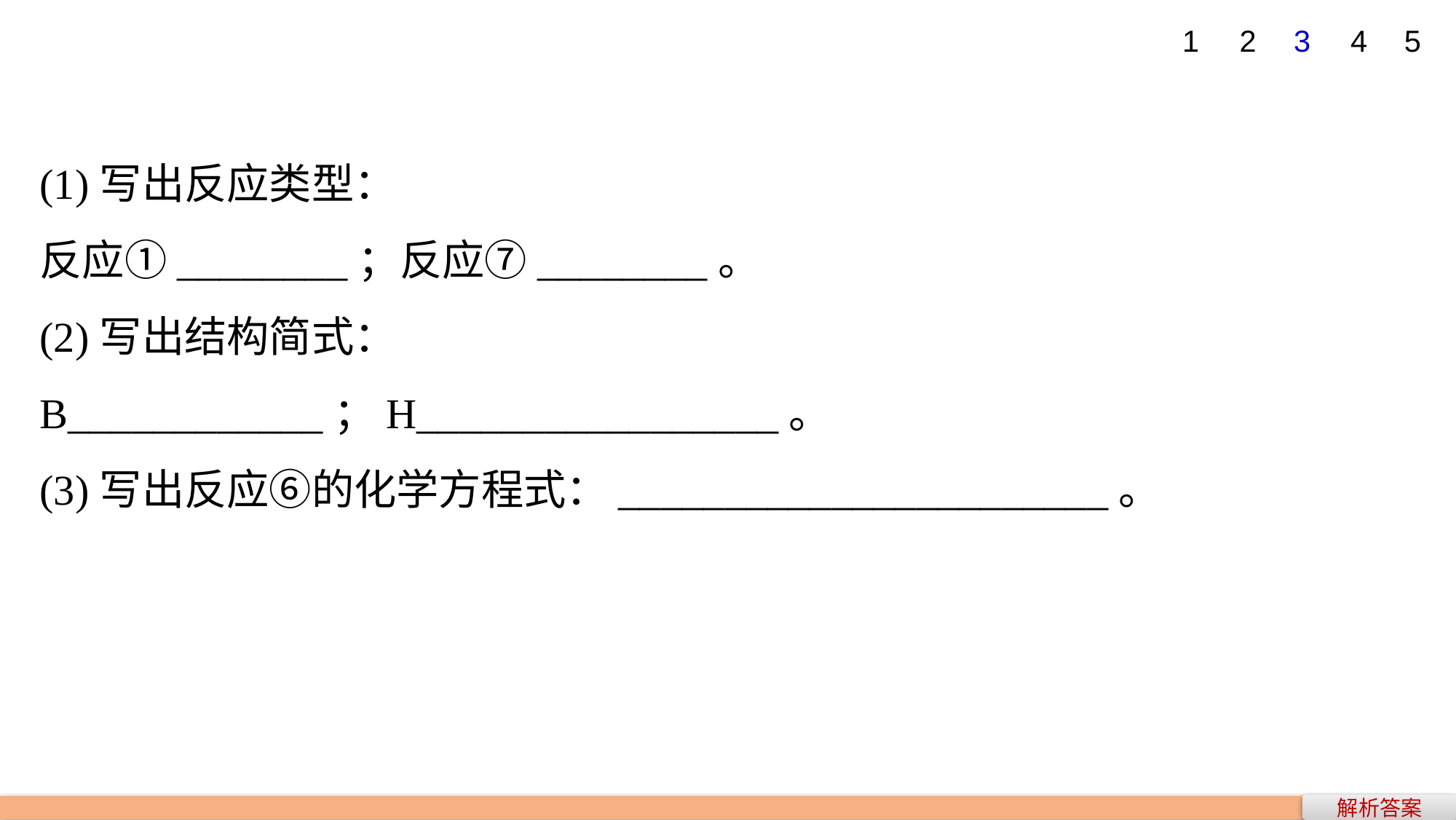

5
1
2
3
4
(1)写出反应类型：
反应①________；反应⑦________。
(2)写出结构简式：
B____________；H_________________。
(3)写出反应⑥的化学方程式：_______________________。
解析答案